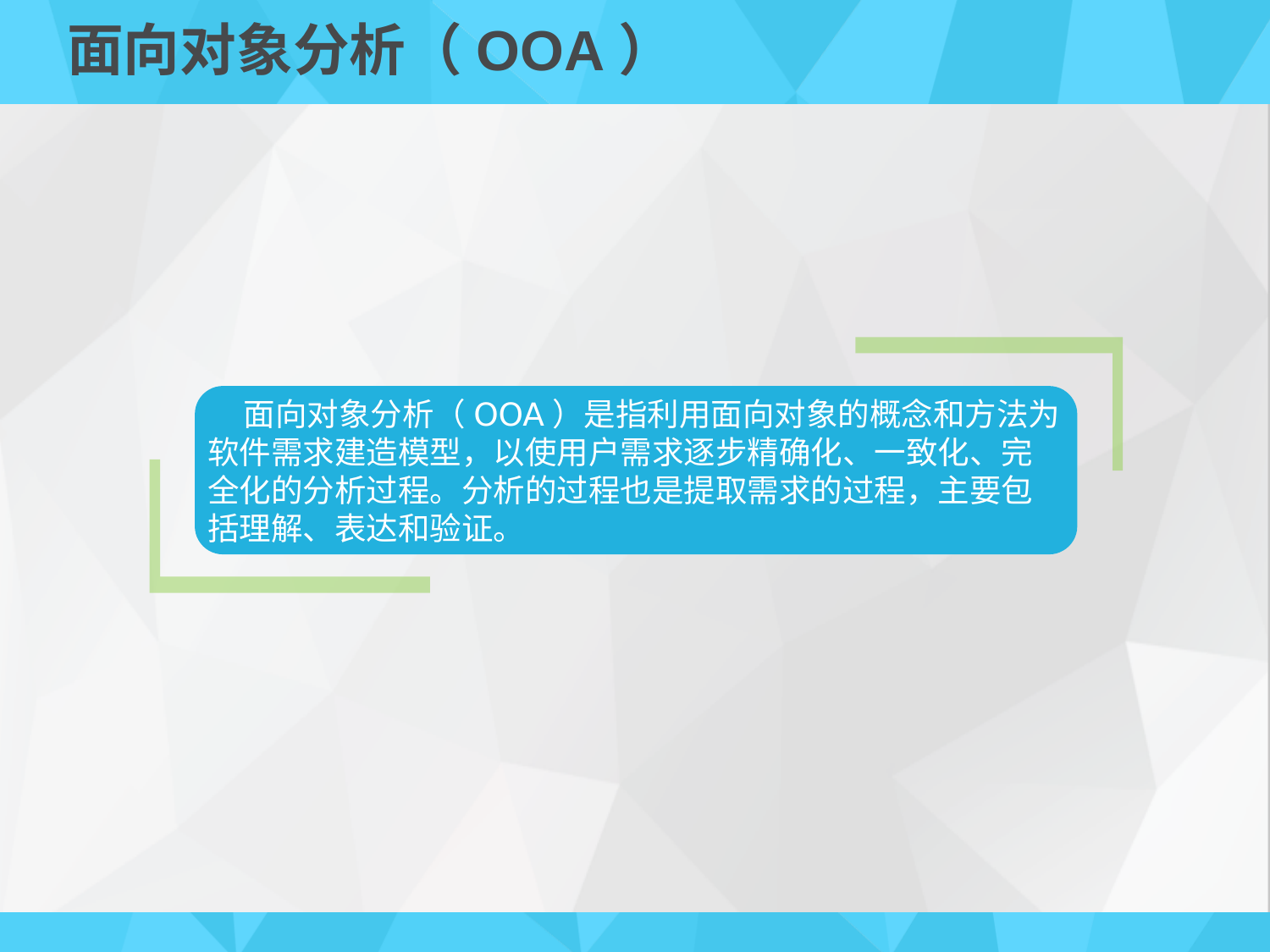

# 面向对象分析（OOA）

    面向对象分析（OOA）是指利用面向对象的概念和方法为软件需求建造模型，以使用户需求逐步精确化、一致化、完全化的分析过程。分析的过程也是提取需求的过程，主要包括理解、表达和验证。